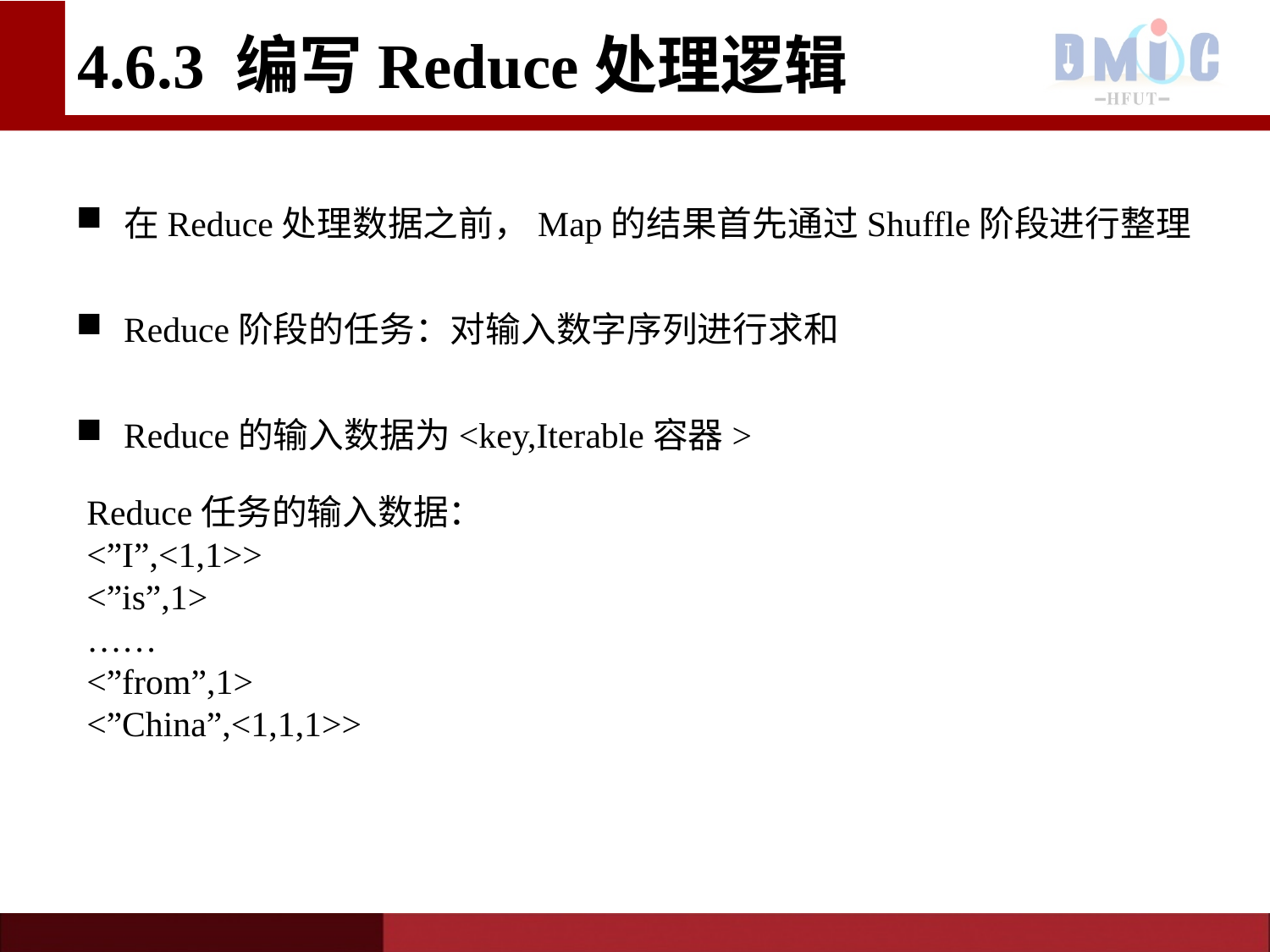

4.6.3 编写Reduce处理逻辑
在Reduce处理数据之前，Map的结果首先通过Shuffle阶段进行整理
Reduce阶段的任务：对输入数字序列进行求和
Reduce的输入数据为<key,Iterable容器>
Reduce任务的输入数据：
<”I”,<1,1>>
<”is”,1>
……
<”from”,1>
<”China”,<1,1,1>>